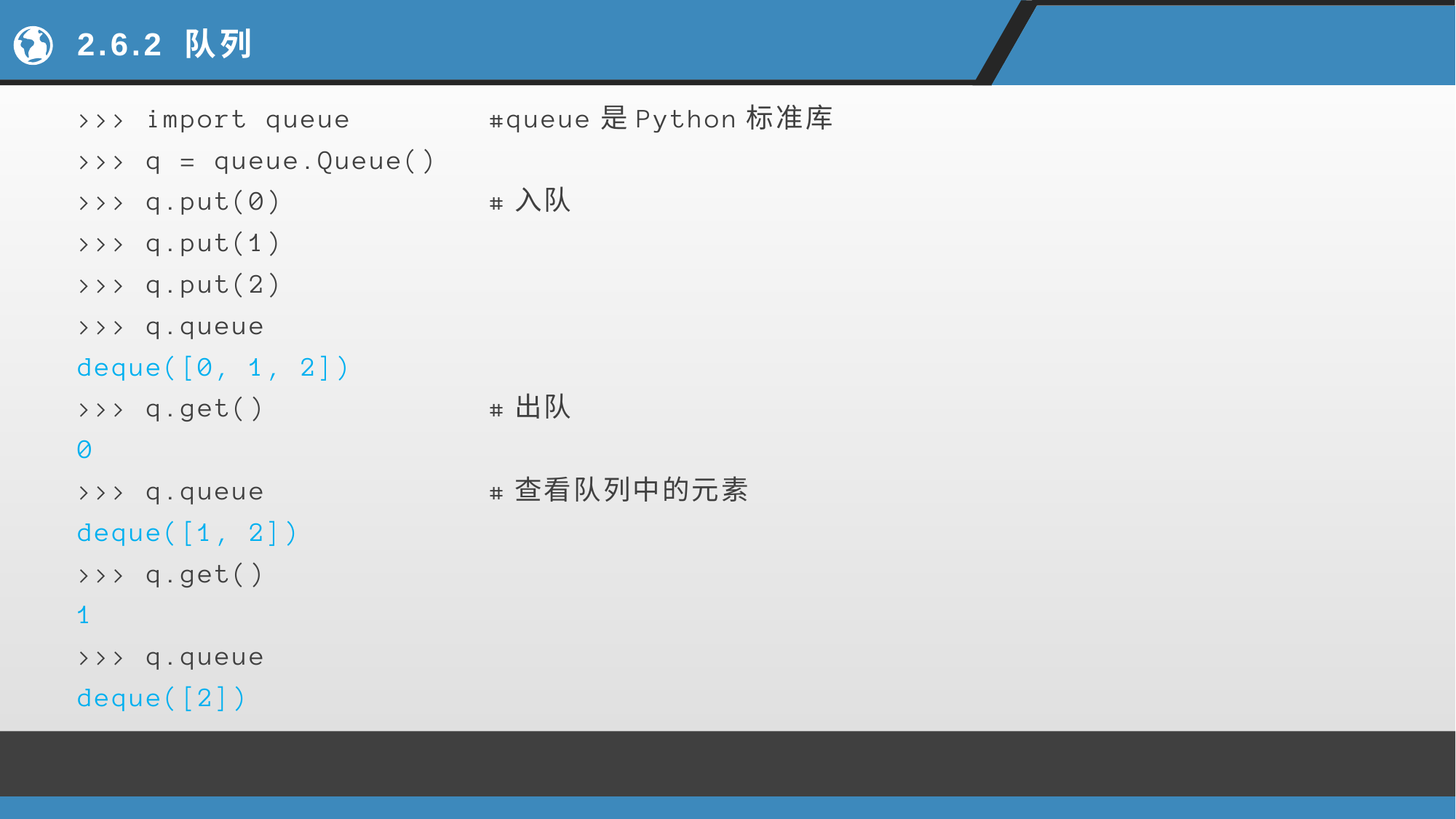

# 2.6.2 队列

>>> import queue        #queue是Python标准库
>>> q = queue.Queue()
>>> q.put(0)            #入队
>>> q.put(1)
>>> q.put(2)
>>> q.queue
deque([0, 1, 2])
>>> q.get()             #出队
0
>>> q.queue             #查看队列中的元素
deque([1, 2])
>>> q.get()
1
>>> q.queue
deque([2])